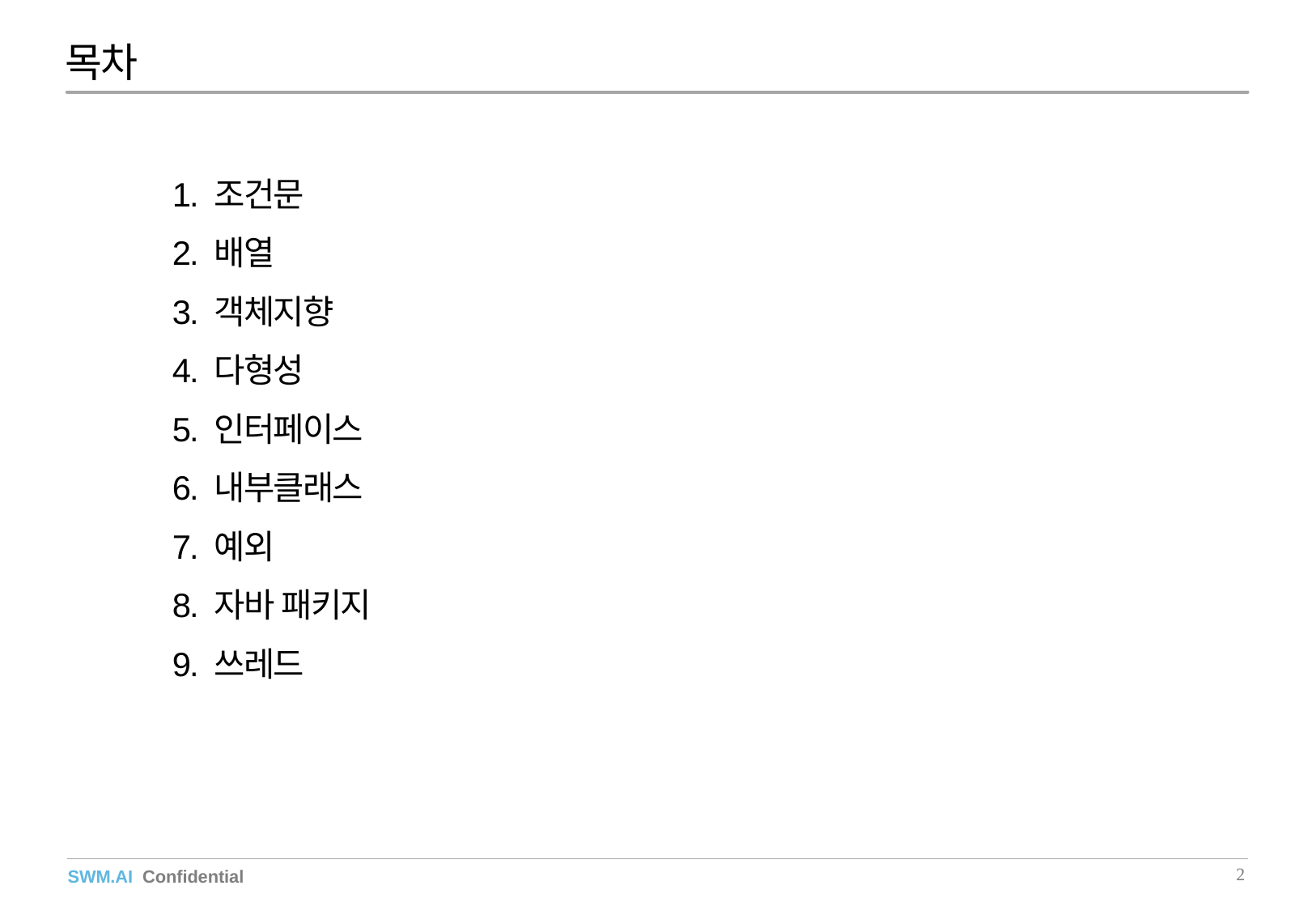

목차
1. 조건문
2. 배열
3. 객체지향
4. 다형성
5. 인터페이스
6. 내부클래스
7. 예외
8. 자바 패키지
9. 쓰레드
2